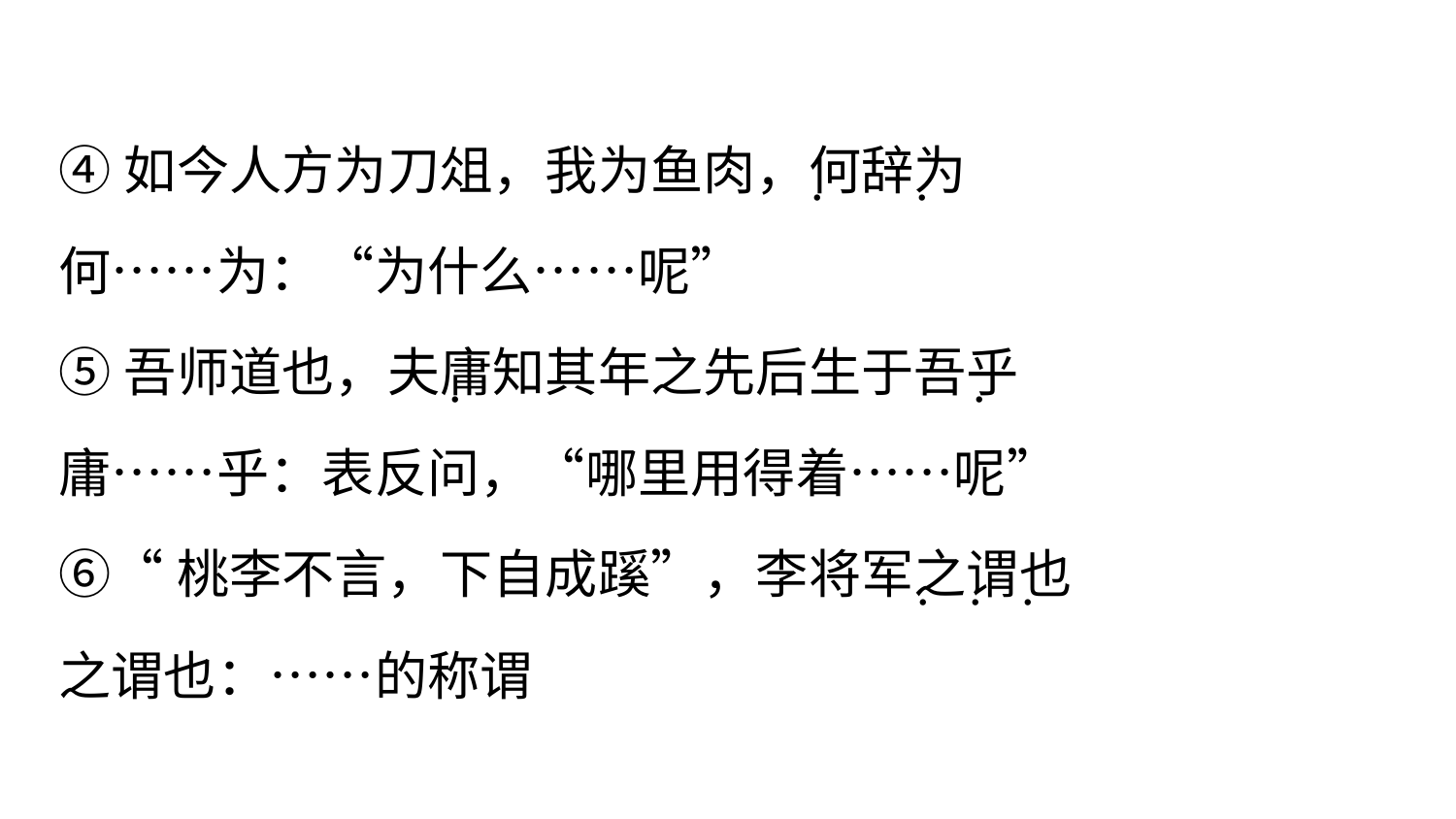

④如今人方为刀俎，我为鱼肉，何辞为
何……为：“为什么……呢”
⑤吾师道也，夫庸知其年之先后生于吾乎
庸……乎：表反问，“哪里用得着……呢”
⑥“桃李不言，下自成蹊”，李将军之谓也
之谓也：……的称谓
.       .
.                                       .
.   .   .